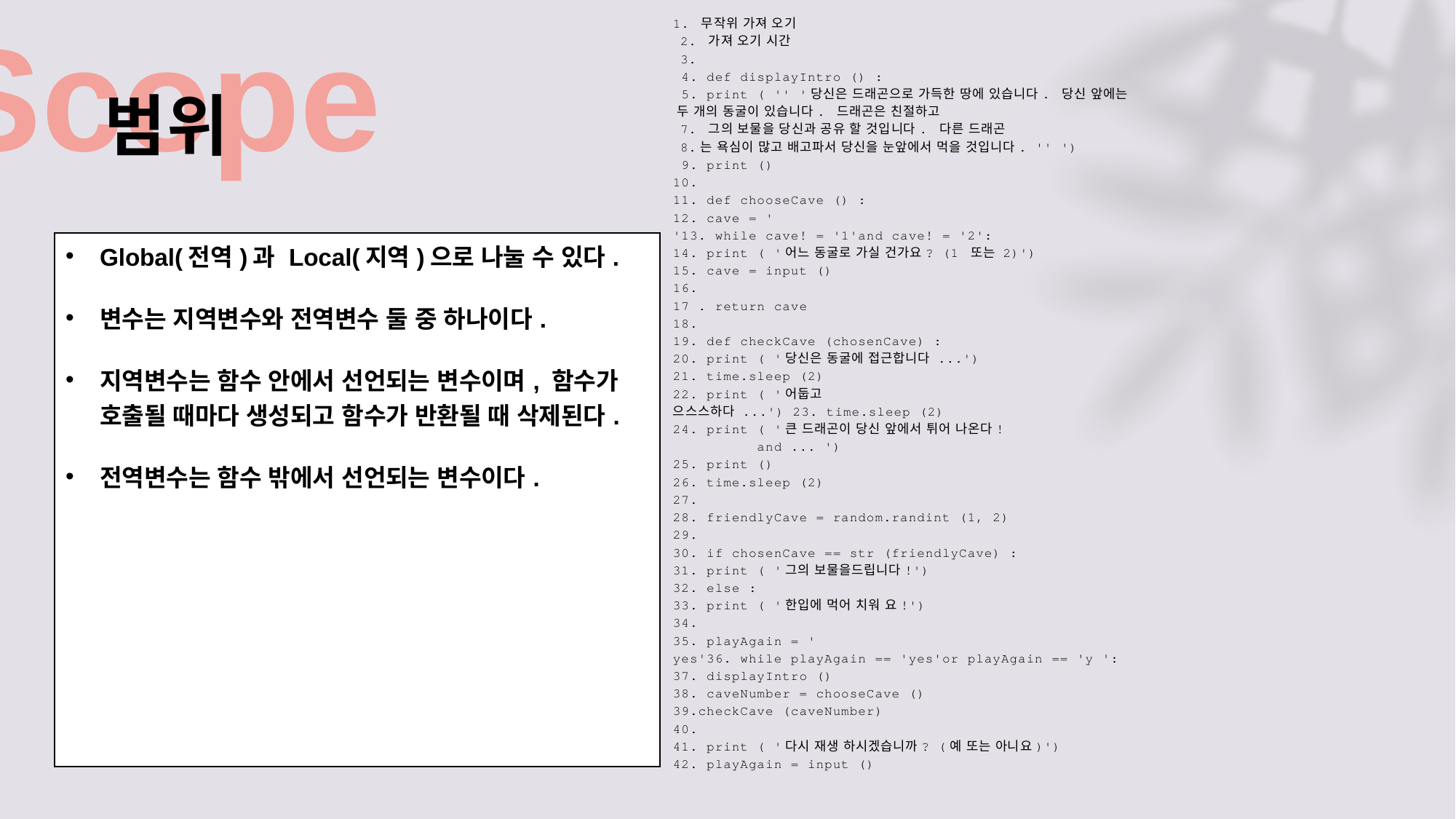

Scope
1. 무작위 가져 오기
 2. 가져 오기 시간
 3.
 4. def displayIntro () :
 5. print ( '' '당신은 드래곤으로 가득한 땅에 있습니다. 당신 앞에는
 두 개의 동굴이 있습니다. 드래곤은 친절하고
 7. 그의 보물을 당신과 공유 할 것입니다. 다른 드래곤
 8.는 욕심이 많고 배고파서 당신을 눈앞에서 먹을 것입니다. '' ')
 9. print ()
10.
11. def chooseCave () :
12. cave = '
'13. while cave! = '1'and cave! = '2':
14. print ( '어느 동굴로 가실 건가요? (1 또는 2)')
15. cave = input ()
16.
17 . return cave
18.
19. def checkCave (chosenCave) :
20. print ( '당신은 동굴에 접근합니다 ...')
21. time.sleep (2)
22. print ( '어둡고
으스스하다 ...') 23. time.sleep (2)
24. print ( '큰 드래곤이 당신 앞에서 튀어 나온다!
          and ... ')
25. print ()
26. time.sleep (2)
27.
28. friendlyCave = random.randint (1, 2)
29.
30. if chosenCave == str (friendlyCave) :
31. print ( '그의 보물을드립니다!')
32. else :
33. print ( '한입에 먹어 치워 요!')
34.
35. playAgain = '
yes'36. while playAgain == 'yes'or playAgain == 'y ':
37. displayIntro ()
38. caveNumber = chooseCave ()
39.checkCave (caveNumber)
40.
41. print ( '다시 재생 하시겠습니까? (예 또는 아니요)')
42. playAgain = input ()
# 범위
| Global(전역)과 Local(지역)으로 나눌 수 있다. 변수는 지역변수와 전역변수 둘 중 하나이다. 지역변수는 함수 안에서 선언되는 변수이며, 함수가 호출될 때마다 생성되고 함수가 반환될 때 삭제된다. 전역변수는 함수 밖에서 선언되는 변수이다. |
| --- |